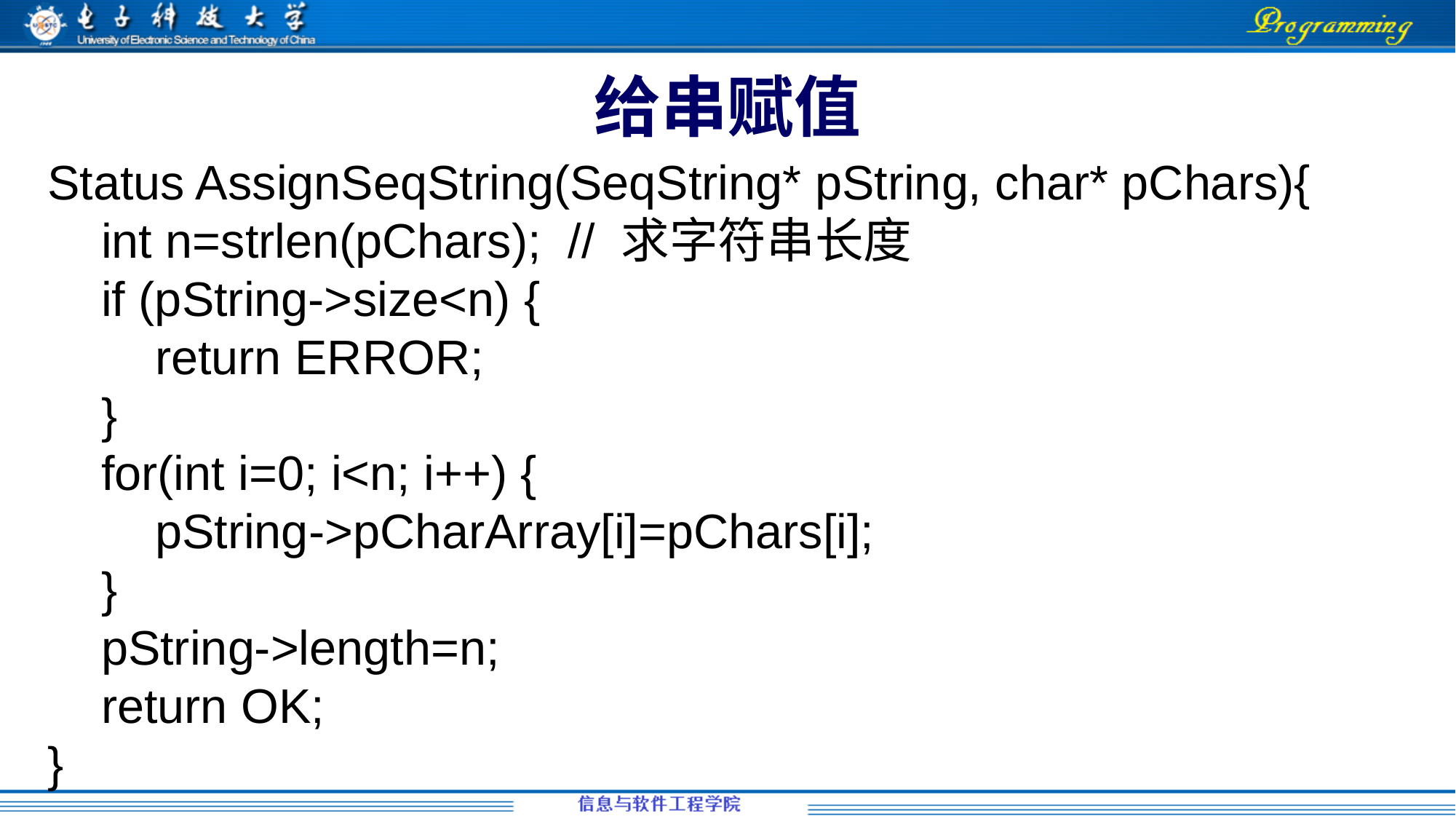

# 给串赋值
Status AssignSeqString(SeqString* pString, char* pChars){
    int n=strlen(pChars);  // 求字符串长度
    if (pString->size<n) {
        return ERROR;
    }
    for(int i=0; i<n; i++) {
        pString->pCharArray[i]=pChars[i];
    }
    pString->length=n;
    return OK;
}